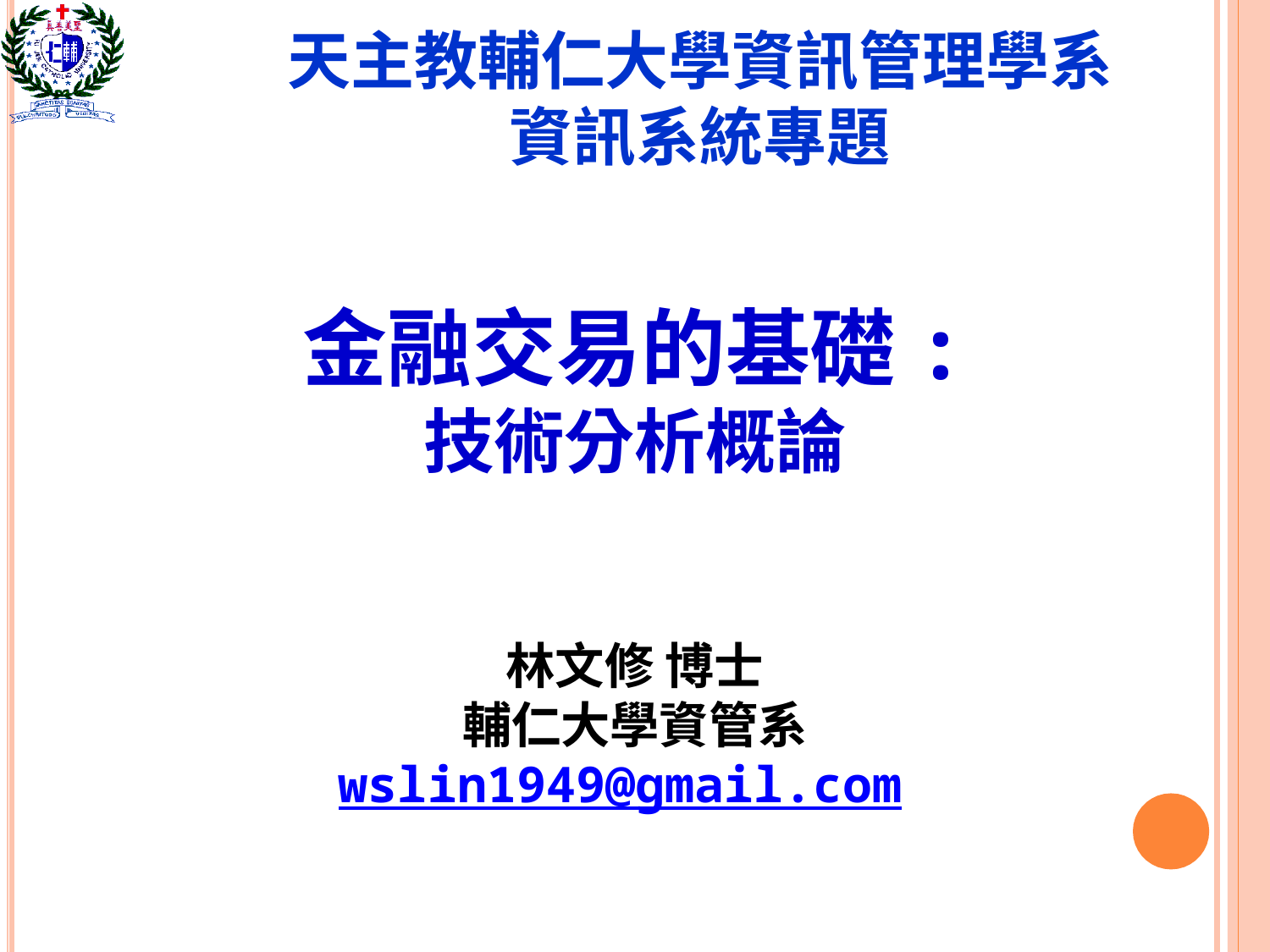

天主教輔仁大學資訊管理學系
資訊系統專題
# 金融交易的基礎: 技術分析概論
林文修 博士
輔仁大學資管系
wslin1949@gmail.com